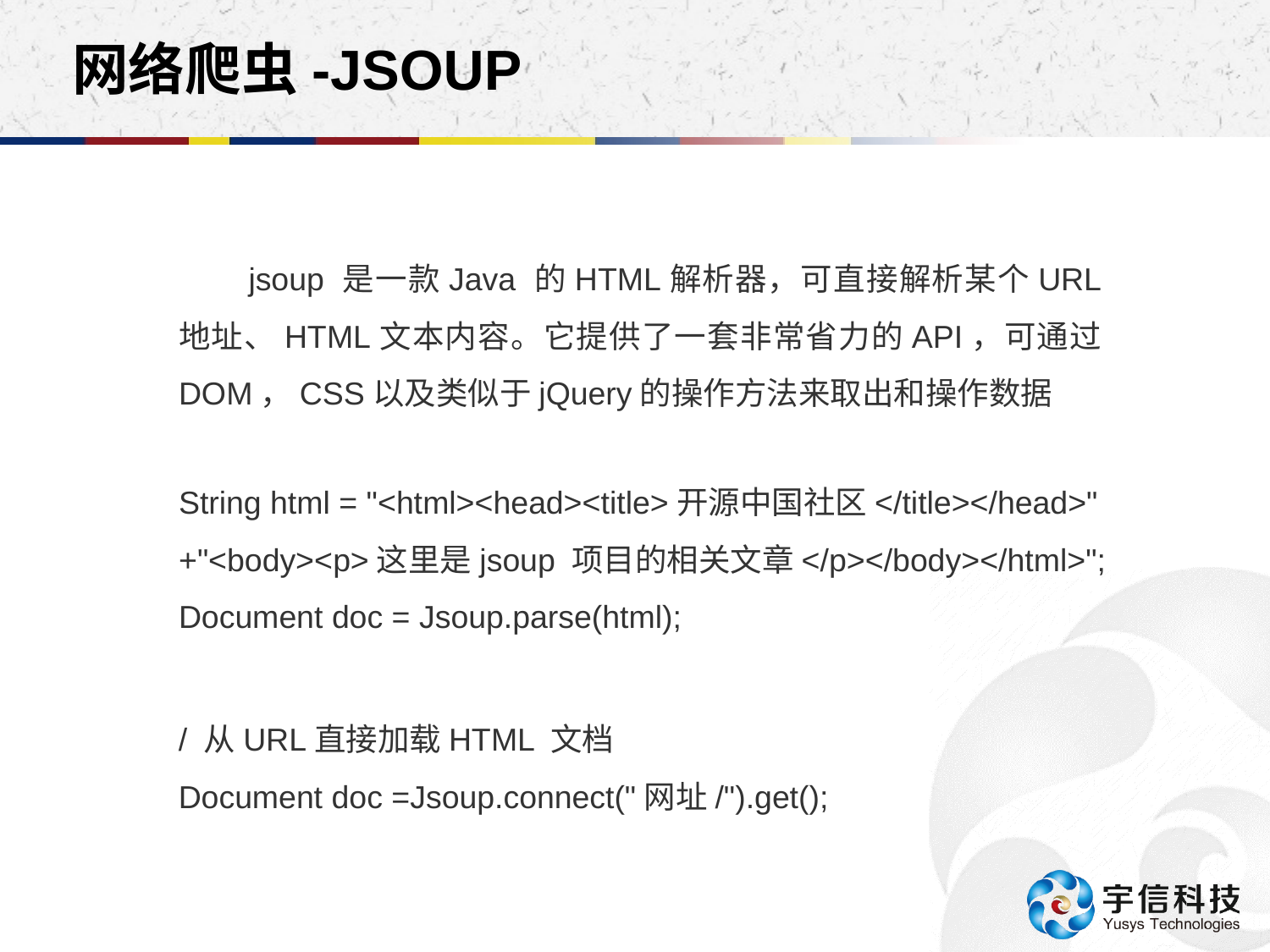

# 网络爬虫-JSOUP
       jsoup 是一款Java 的HTML解析器，可直接解析某个URL地址、HTML文本内容。它提供了一套非常省力的API，可通过DOM，CSS以及类似于jQuery的操作方法来取出和操作数据
String html = "<html><head><title>开源中国社区</title></head>"
+"<body><p>这里是jsoup 项目的相关文章</p></body></html>";
Document doc = Jsoup.parse(html);
/ 从URL直接加载HTML 文档
Document doc =Jsoup.connect("网址/").get();